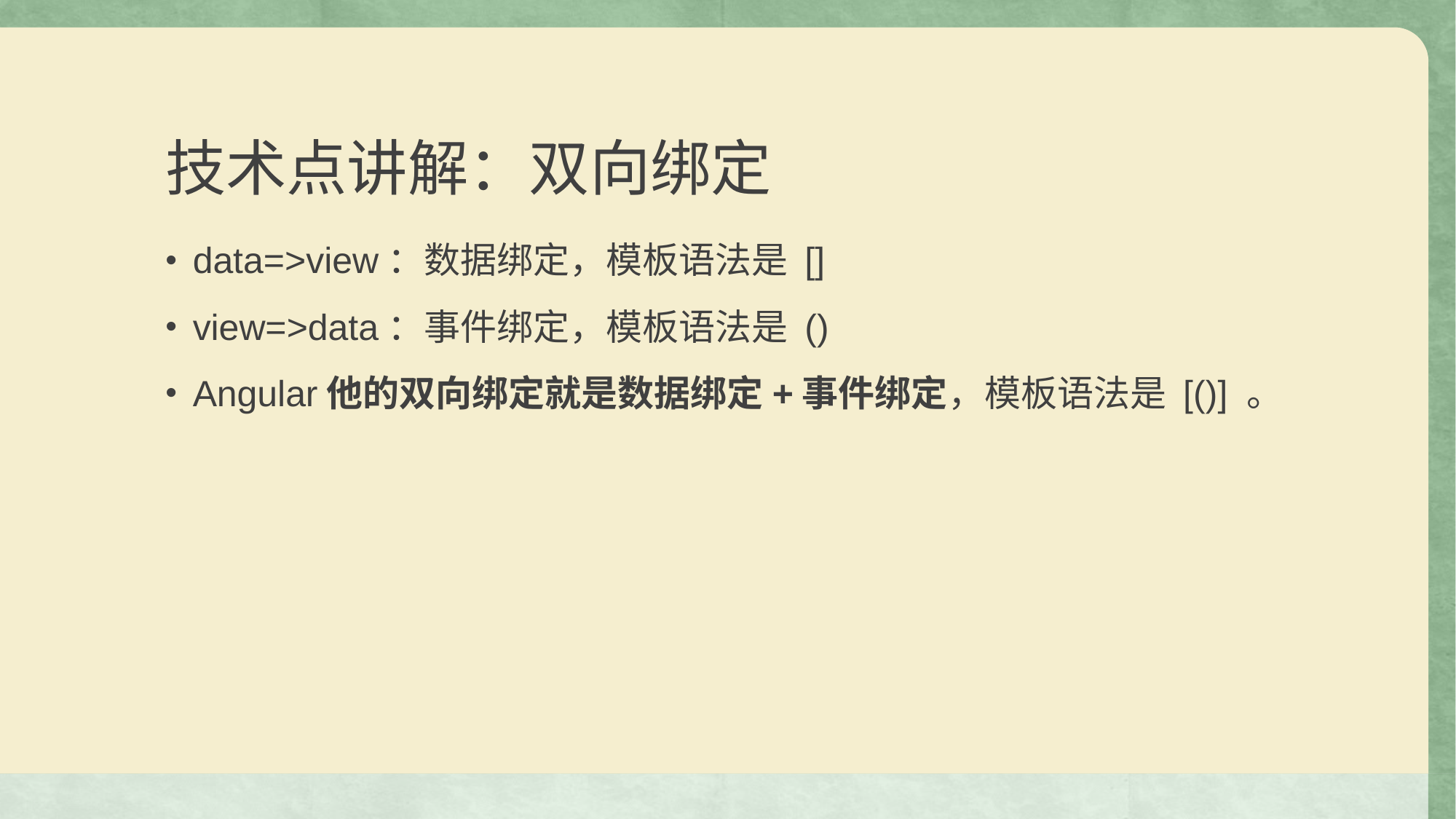

# 技术点讲解：双向绑定
data=>view：数据绑定，模板语法是 []
view=>data：事件绑定，模板语法是 ()
Angular他的双向绑定就是数据绑定+事件绑定，模板语法是 [()] 。